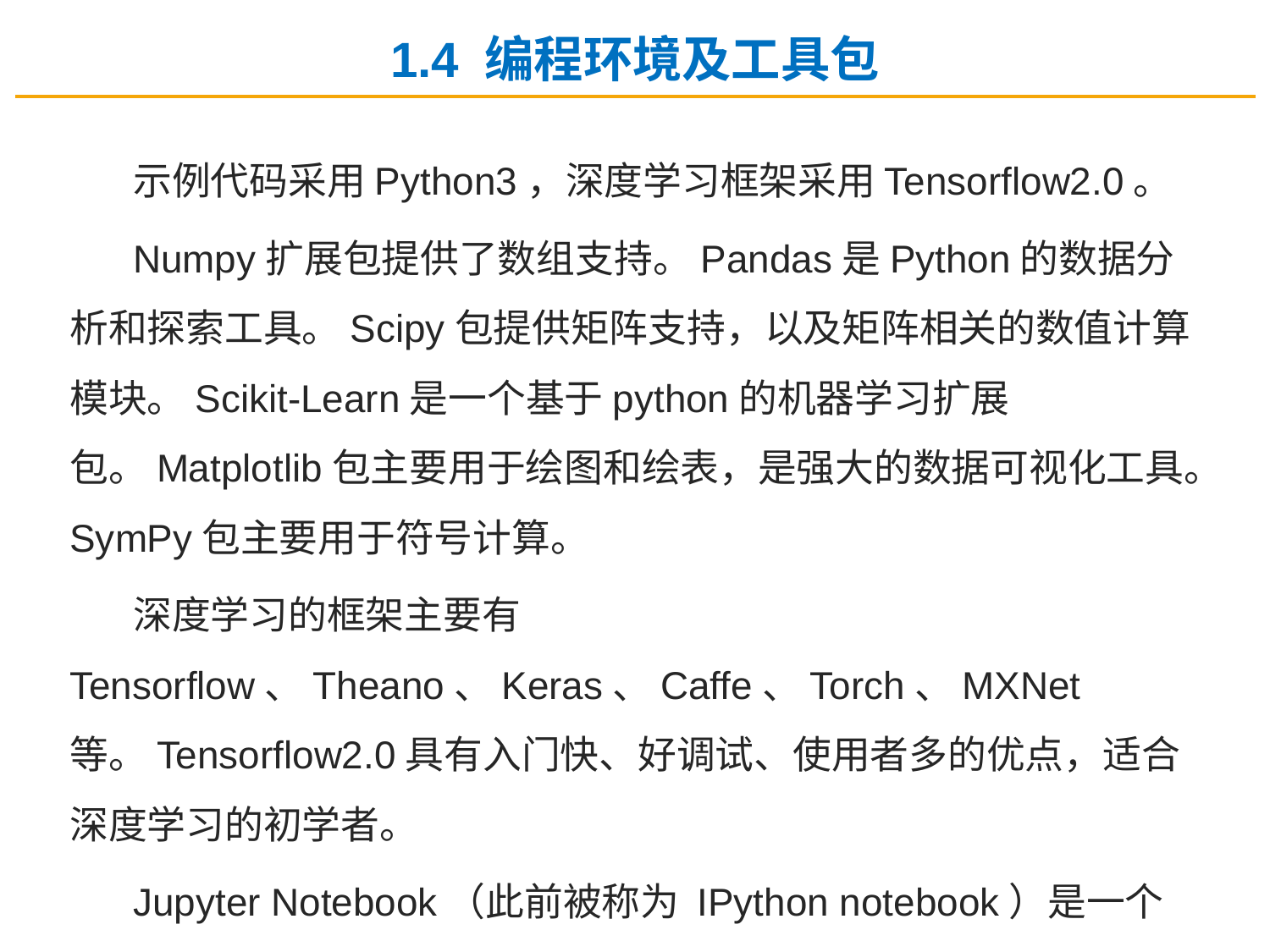

1.4 编程环境及工具包
示例代码采用Python3，深度学习框架采用Tensorflow2.0。
Numpy扩展包提供了数组支持。Pandas是Python的数据分析和探索工具。Scipy包提供矩阵支持，以及矩阵相关的数值计算模块。Scikit-Learn是一个基于python的机器学习扩展包。Matplotlib包主要用于绘图和绘表，是强大的数据可视化工具。SymPy包主要用于符号计算。
深度学习的框架主要有Tensorflow、Theano、Keras、Caffe、Torch、MXNet等。Tensorflow2.0具有入门快、好调试、使用者多的优点，适合深度学习的初学者。
Jupyter Notebook（此前被称为 IPython notebook）是一个交互式笔记本，支持运行40多种编程语言。